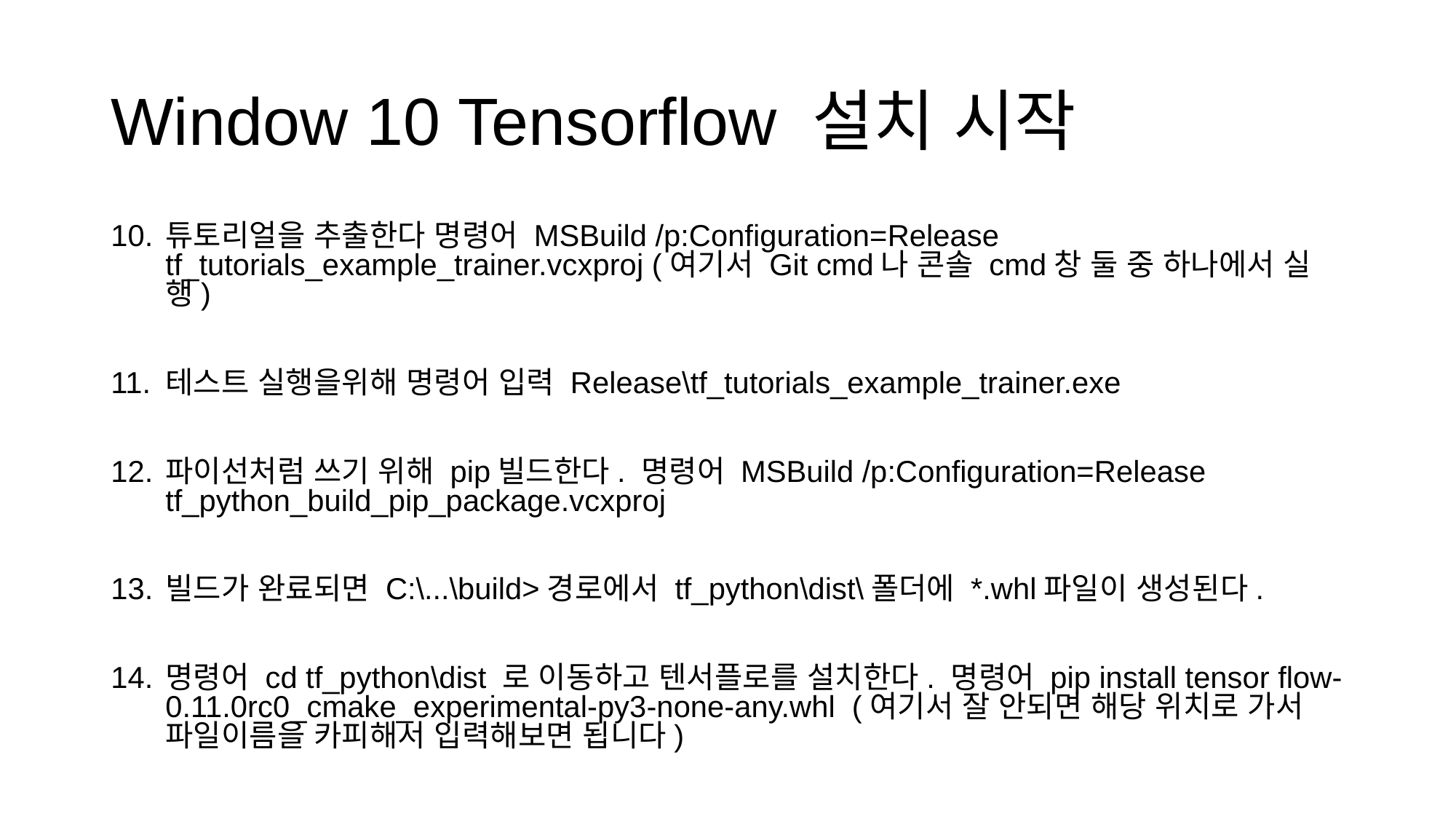

# Window 10 Tensorflow 설치 시작
튜토리얼을 추출한다 명령어 MSBuild /p:Configuration=Release tf_tutorials_example_trainer.vcxproj (여기서 Git cmd나 콘솔 cmd창 둘 중 하나에서 실행)

테스트 실행을위해 명령어 입력 Release\tf_tutorials_example_trainer.exe

파이선처럼 쓰기 위해 pip빌드한다. 명령어 MSBuild /p:Configuration=Release tf_python_build_pip_package.vcxproj

빌드가 완료되면 C:\...\build>경로에서 tf_python\dist\폴더에 *.whl파일이 생성된다.

명령어 cd tf_python\dist 로 이동하고 텐서플로를 설치한다. 명령어 pip install tensor flow-0.11.0rc0_cmake_experimental-py3-none-any.whl  (여기서 잘 안되면 해당 위치로 가서 파일이름을 카피해서 입력해보면 됩니다)